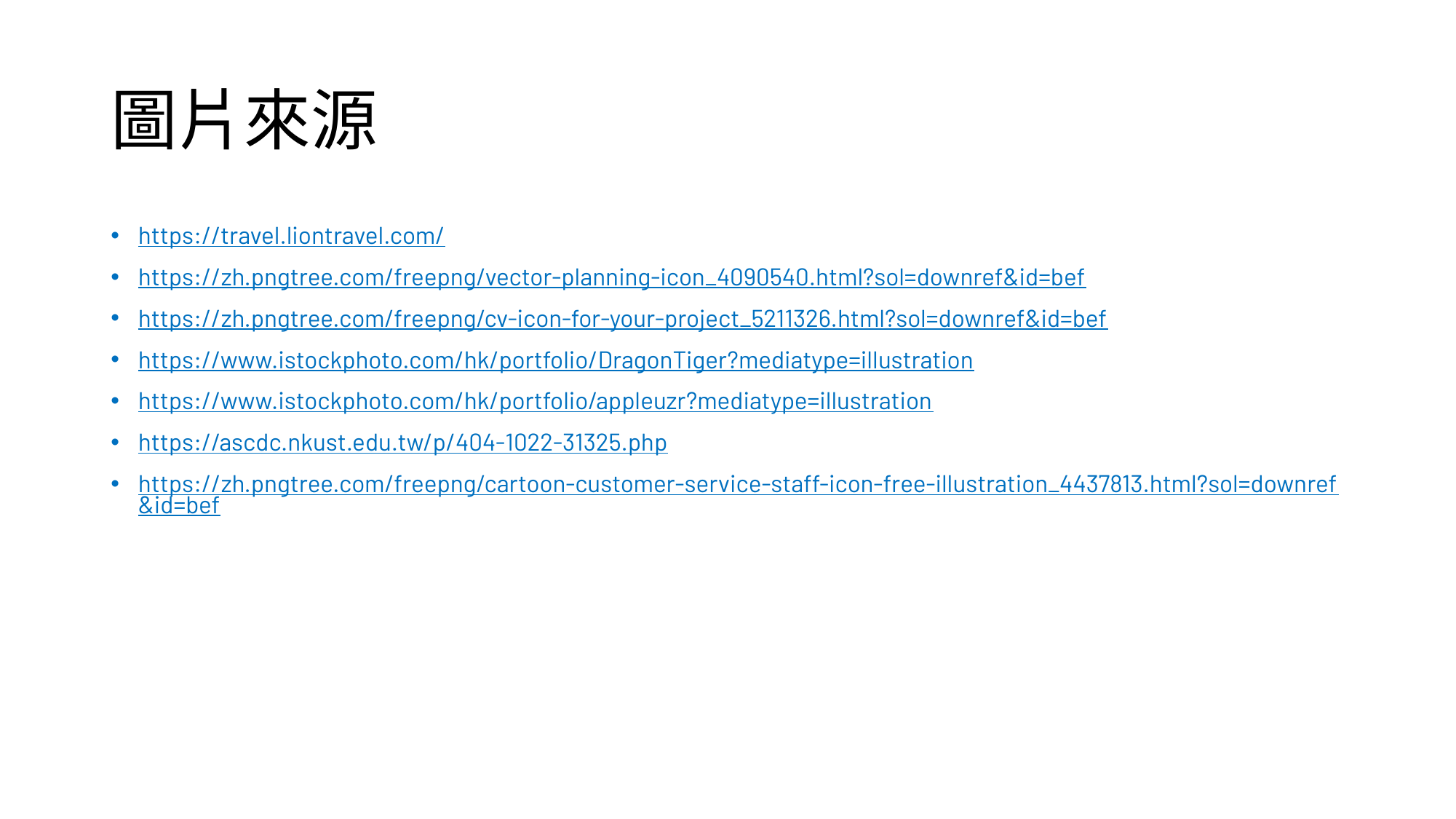

# 圖片來源
https://travel.liontravel.com/
https://zh.pngtree.com/freepng/vector-planning-icon_4090540.html?sol=downref&id=bef
https://zh.pngtree.com/freepng/cv-icon-for-your-project_5211326.html?sol=downref&id=bef
https://www.istockphoto.com/hk/portfolio/DragonTiger?mediatype=illustration
https://www.istockphoto.com/hk/portfolio/appleuzr?mediatype=illustration
https://ascdc.nkust.edu.tw/p/404-1022-31325.php
https://zh.pngtree.com/freepng/cartoon-customer-service-staff-icon-free-illustration_4437813.html?sol=downref&id=bef